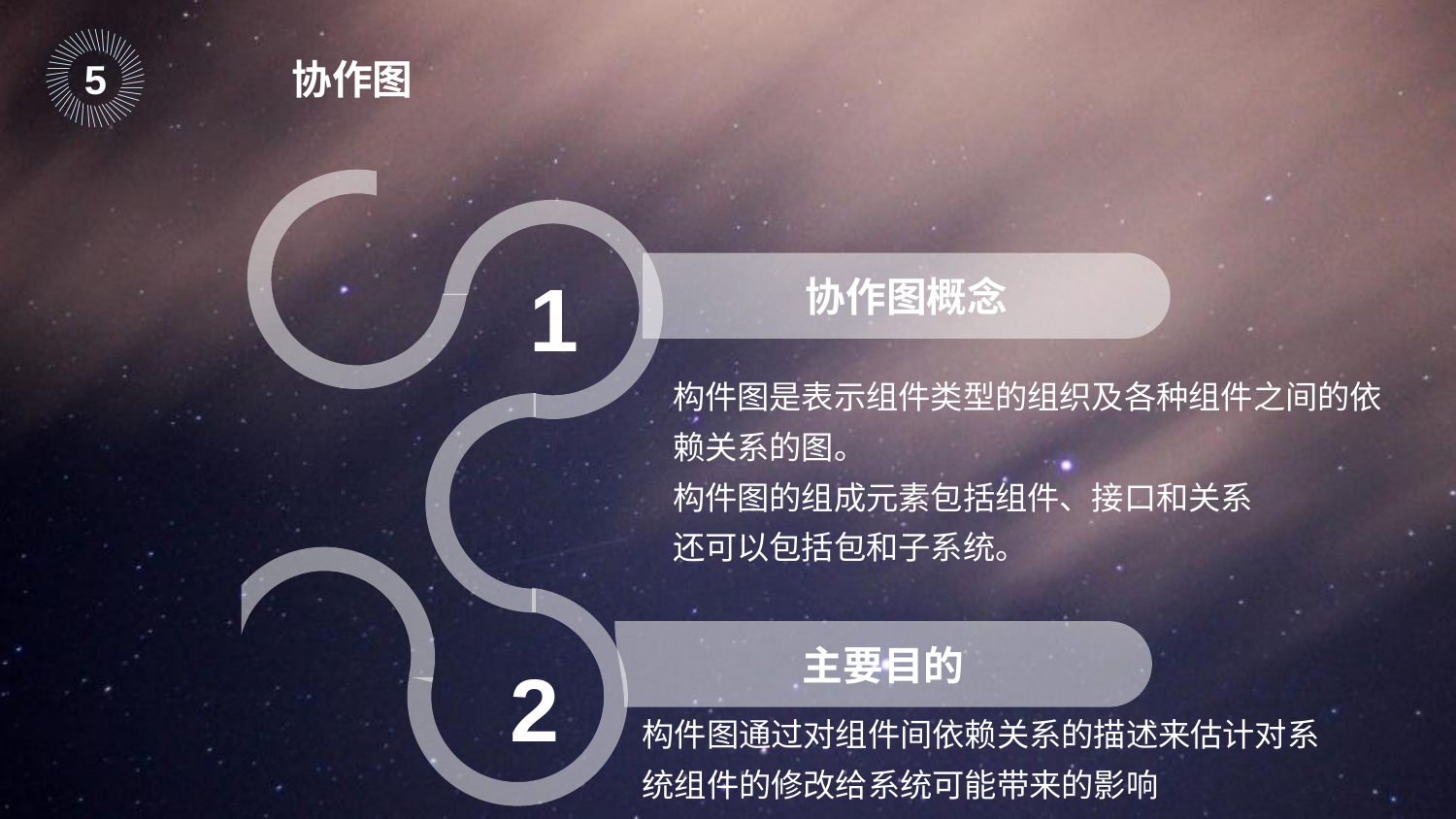

｜
｜
｜
｜
｜
｜
｜
｜
｜
｜
｜
｜
｜
｜
｜
｜
｜
｜
｜
｜
｜
｜
｜
｜
｜
｜
｜
｜
｜
｜
｜
｜
｜
｜
｜
｜
｜
｜
｜
｜
｜
｜
｜
｜
｜
｜
5
协作图

协作图概念
1
构件图是表示组件类型的组织及各种组件之间的依赖关系的图。
构件图的组成元素包括组件、接口和关系
还可以包括包和子系统。

主要目的
2
构件图通过对组件间依赖关系的描述来估计对系统组件的修改给系统可能带来的影响